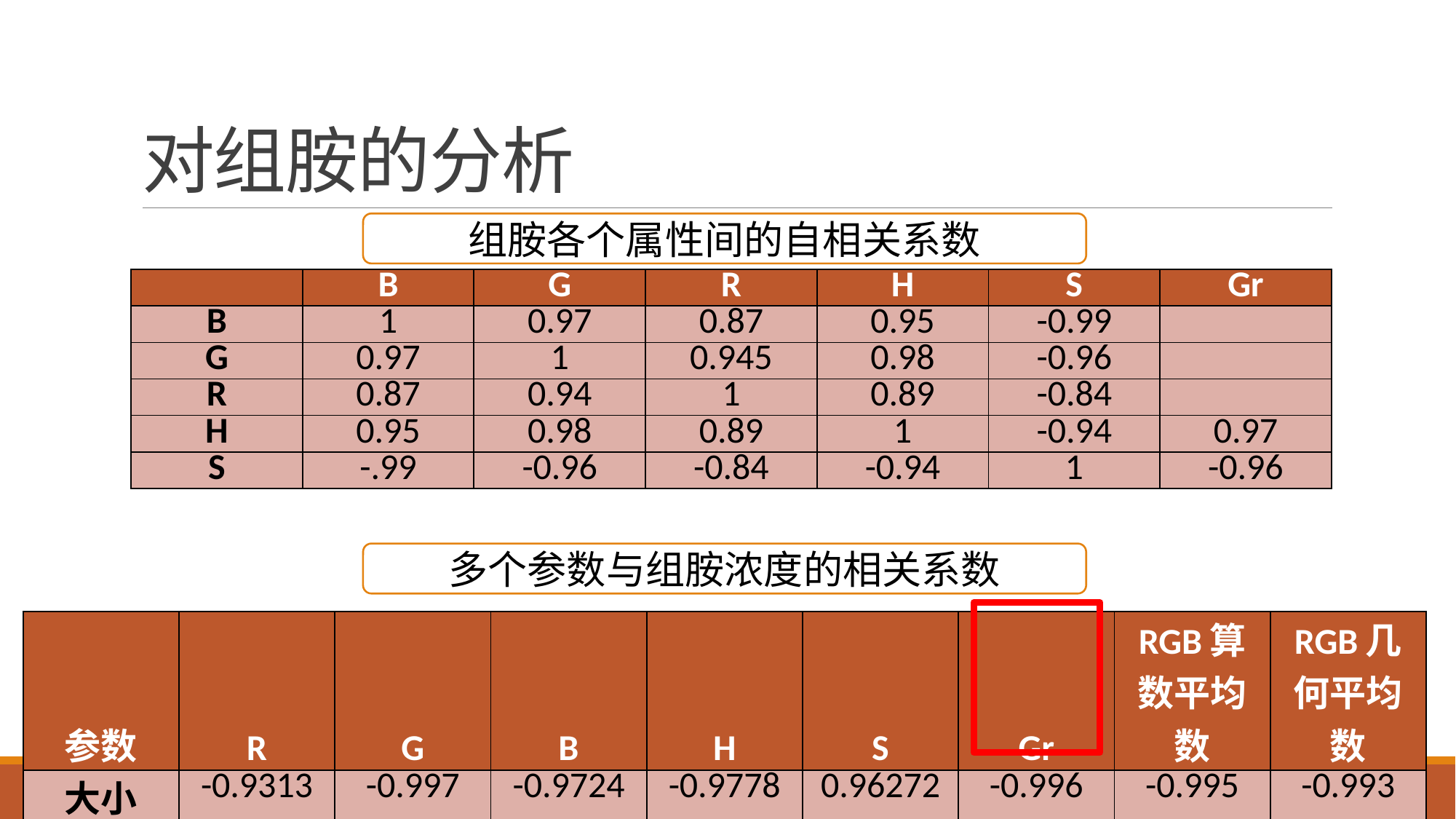

# 对组胺的分析
组胺各个属性间的自相关系数
|  | B | G | R | H | S | Gr |
| --- | --- | --- | --- | --- | --- | --- |
| B | 1 | 0.97 | 0.87 | 0.95 | -0.99 |  |
| G | 0.97 | 1 | 0.945 | 0.98 | -0.96 |  |
| R | 0.87 | 0.94 | 1 | 0.89 | -0.84 |  |
| H | 0.95 | 0.98 | 0.89 | 1 | -0.94 | 0.97 |
| S | -.99 | -0.96 | -0.84 | -0.94 | 1 | -0.96 |
多个参数与组胺浓度的相关系数

| 参数 | R | G | B | H | S | Gr | RGB算数平均数 | RGB几何平均数 |
| --- | --- | --- | --- | --- | --- | --- | --- | --- |
| 大小 | -0.9313 | -0.997 | -0.9724 | -0.9778 | 0.96272 | -0.996 | -0.995 | -0.993 |